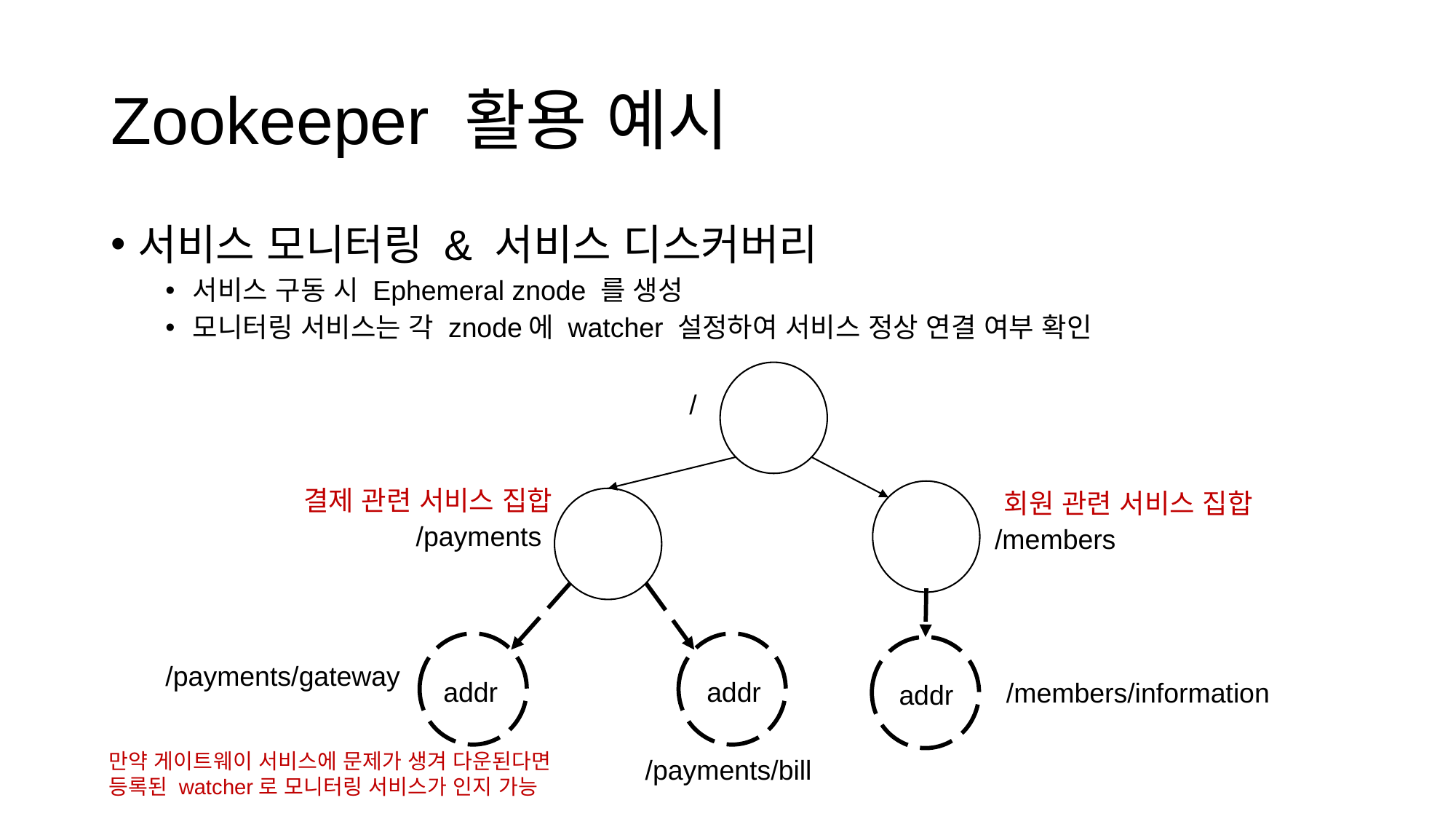

# Zookeeper 활용 예시
서비스 모니터링 & 서비스 디스커버리
서비스 구동 시 Ephemeral znode 를 생성
모니터링 서비스는 각 znode에 watcher 설정하여 서비스 정상 연결 여부 확인

/
결제 관련 서비스 집합

회원 관련 서비스 집합

/payments
/members

/payments/gateway
addr
addr
/members/information
addr
만약 게이트웨이 서비스에 문제가 생겨 다운된다면
등록된 watcher로 모니터링 서비스가 인지 가능
/payments/bill